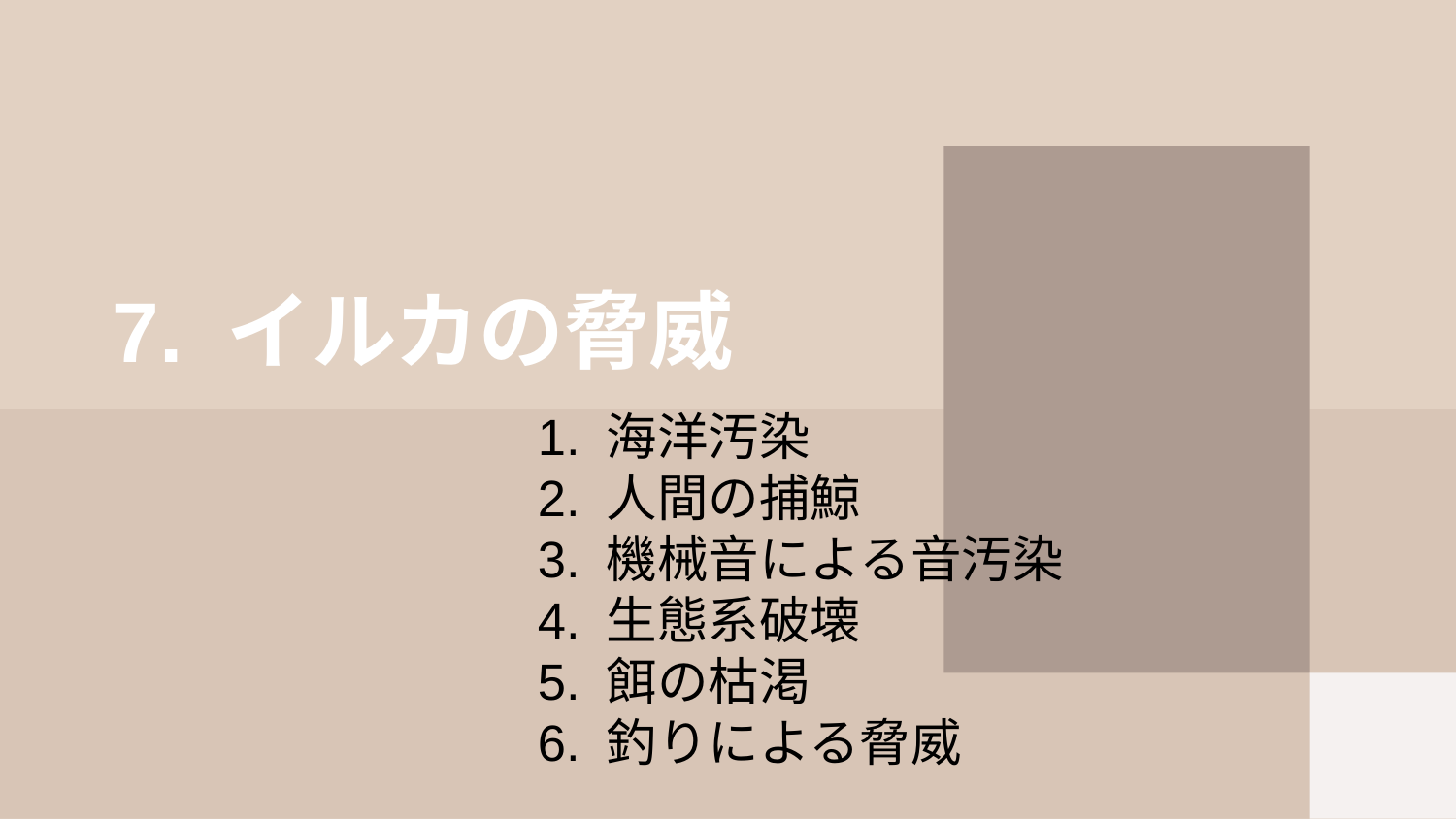

# 7. イルカの脅威

1. 海洋汚染
2. 人間の捕鯨
3. 機械音による音汚染
4. 生態系破壊
5. 餌の枯渇
6. 釣りによる脅威